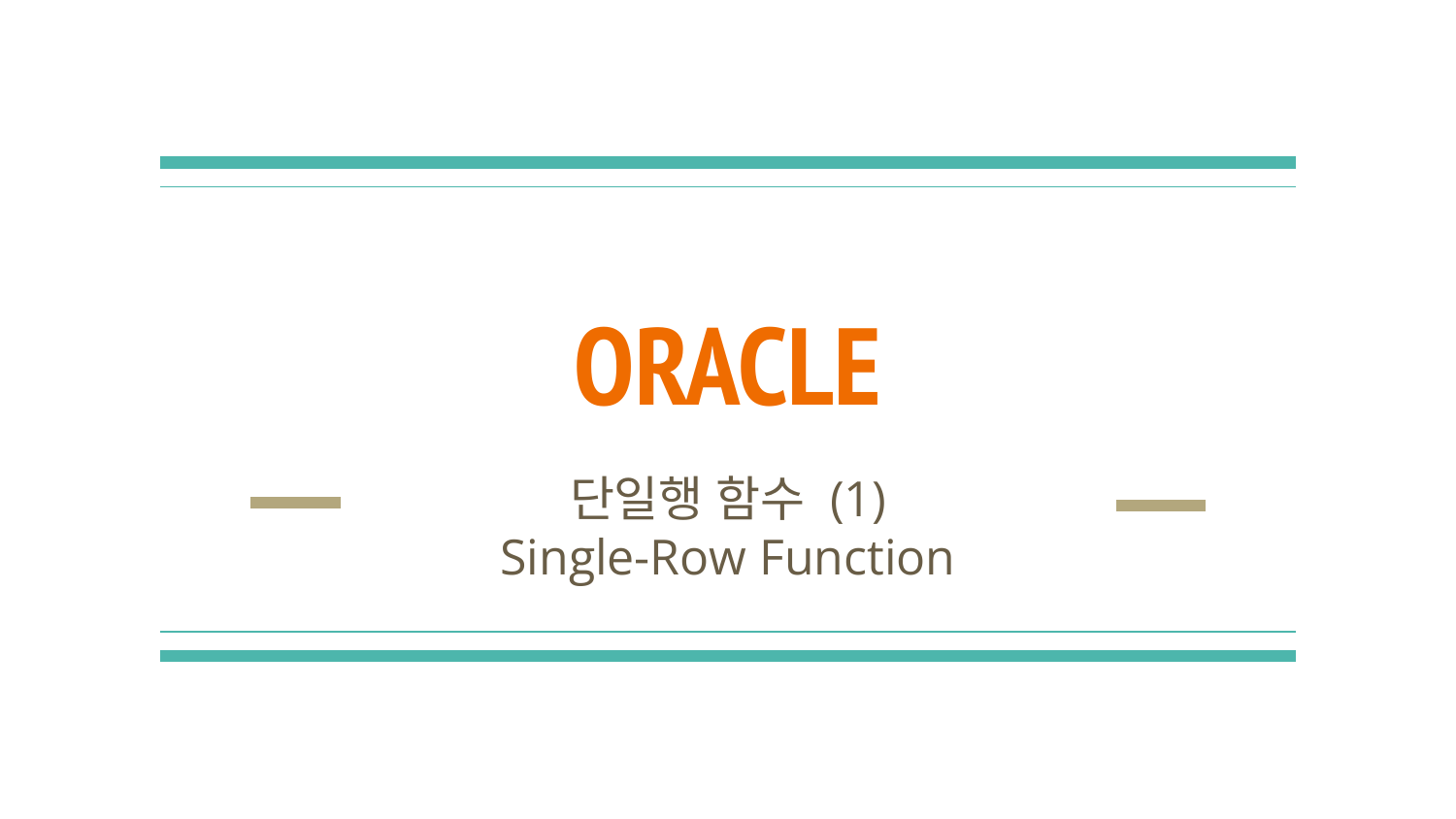

# ORACLE
단일행 함수 (1)
Single-Row Function